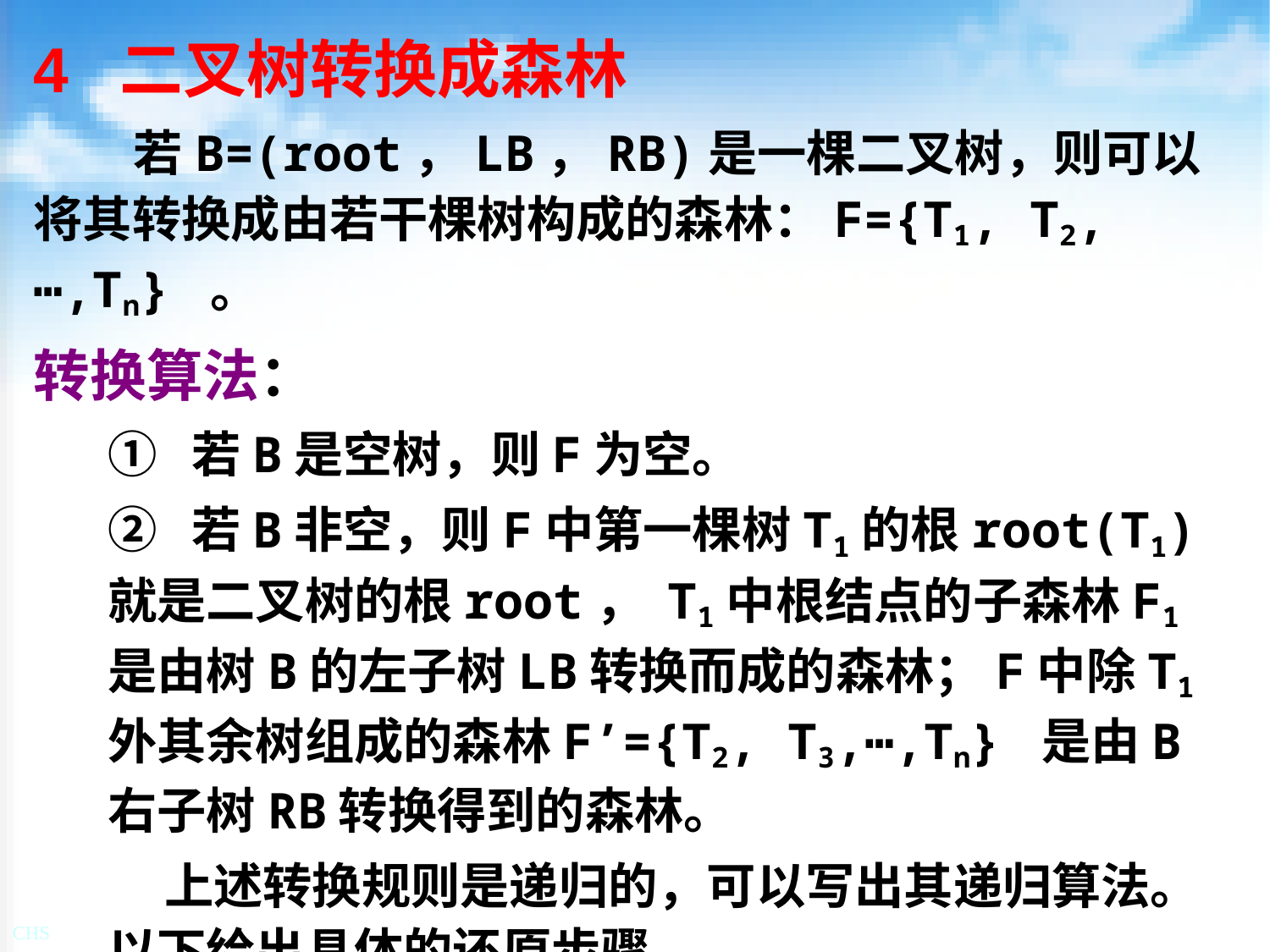

4  二叉树转换成森林
        若B=(root，LB，RB)是一棵二叉树，则可以将其转换成由若干棵树构成的森林：F={T1, T2,⋯,Tn} 。
转换算法：
①  若B是空树，则F为空。
②  若B非空，则F中第一棵树T1的根root(T1)就是二叉树的根root， T1中根结点的子森林F1是由树B的左子树LB转换而成的森林；F中除T1外其余树组成的森林F’={T2, T3,⋯,Tn} 是由B右子树RB转换得到的森林。
    上述转换规则是递归的，可以写出其递归算法。以下给出具体的还原步骤。